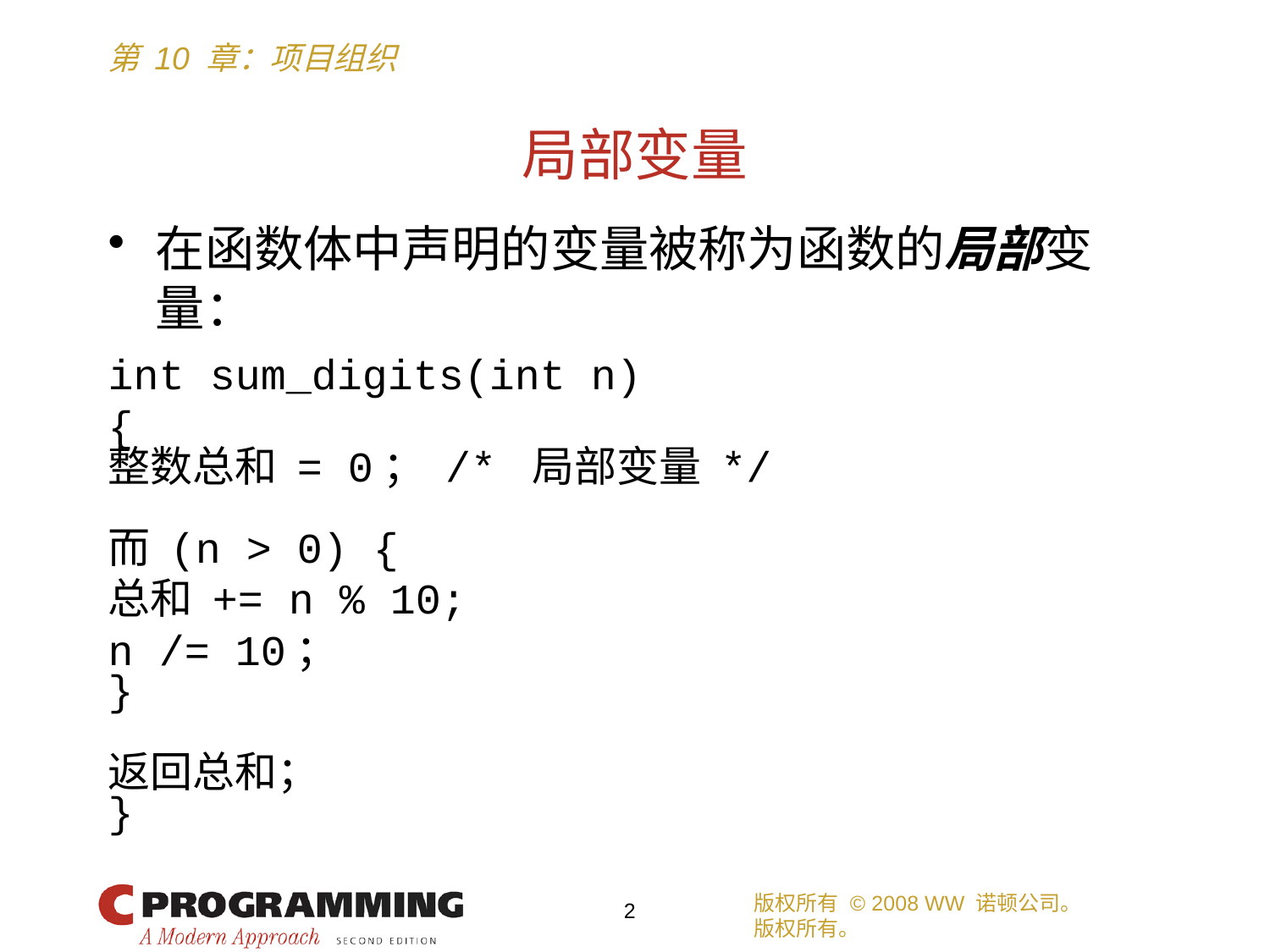

# 局部变量
在函数体中声明的变量被称为函数的局部变量：
int sum_digits(int n)
{
整数总和 = 0； /* 局部变量 */

而 (n > 0) {
总和 += n % 10;
n /= 10；
}

返回总和；
}

版权所有 © 2008 WW 诺顿公司。
版权所有。
2